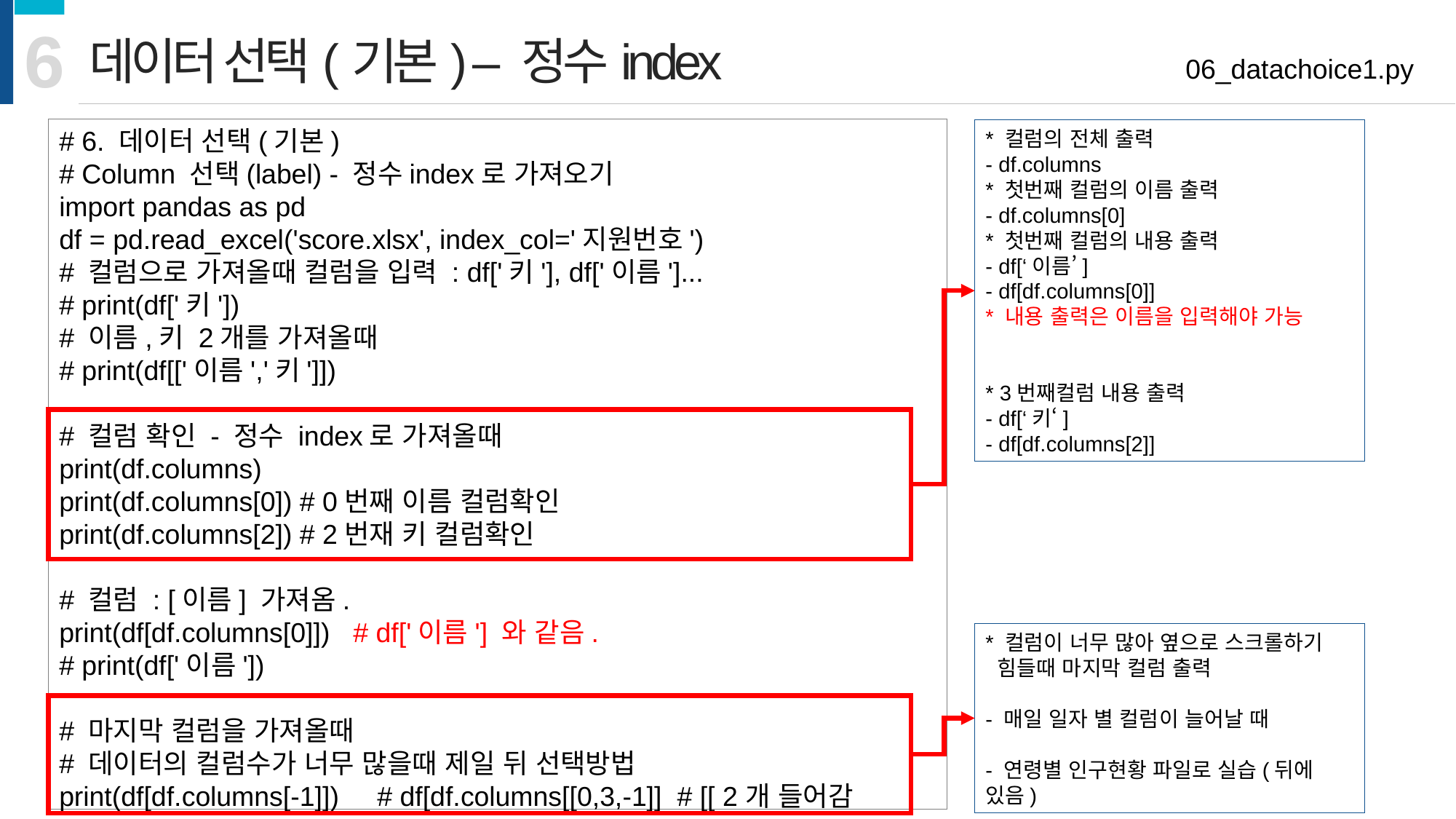

6
데이터 선택(기본) – 정수index
06_datachoice1.py
# 6. 데이터 선택(기본)
# Column 선택(label) - 정수index로 가져오기
import pandas as pd
df = pd.read_excel('score.xlsx', index_col='지원번호')
# 컬럼으로 가져올때 컬럼을 입력 : df['키'], df['이름']...
# print(df['키'])
# 이름,키 2개를 가져올때
# print(df[['이름','키']])

# 컬럼 확인 - 정수 index로 가져올때
print(df.columns)
print(df.columns[0]) # 0번째 이름 컬럼확인
print(df.columns[2]) # 2번재 키 컬럼확인

# 컬럼 : [이름] 가져옴.
print(df[df.columns[0]])   # df['이름'] 와 같음.
# print(df['이름'])

# 마지막 컬럼을 가져올때
# 데이터의 컬럼수가 너무 많을때 제일 뒤 선택방법
print(df[df.columns[-1]])     # df[df.columns[[0,3,-1]]  # [[ 2개 들어감

* 컬럼의 전체 출력
- df.columns
* 첫번째 컬럼의 이름 출력
- df.columns[0]
* 첫번째 컬럼의 내용 출력
- df[‘이름’]
- df[df.columns[0]]
* 내용 출력은 이름을 입력해야 가능
* 3번째컬럼 내용 출력
- df[‘키‘]
- df[df.columns[2]]

* 컬럼이 너무 많아 옆으로 스크롤하기
  힘들때 마지막 컬럼 출력
- 매일 일자 별 컬럼이 늘어날 때
- 연령별 인구현황 파일로 실습(뒤에 있음)